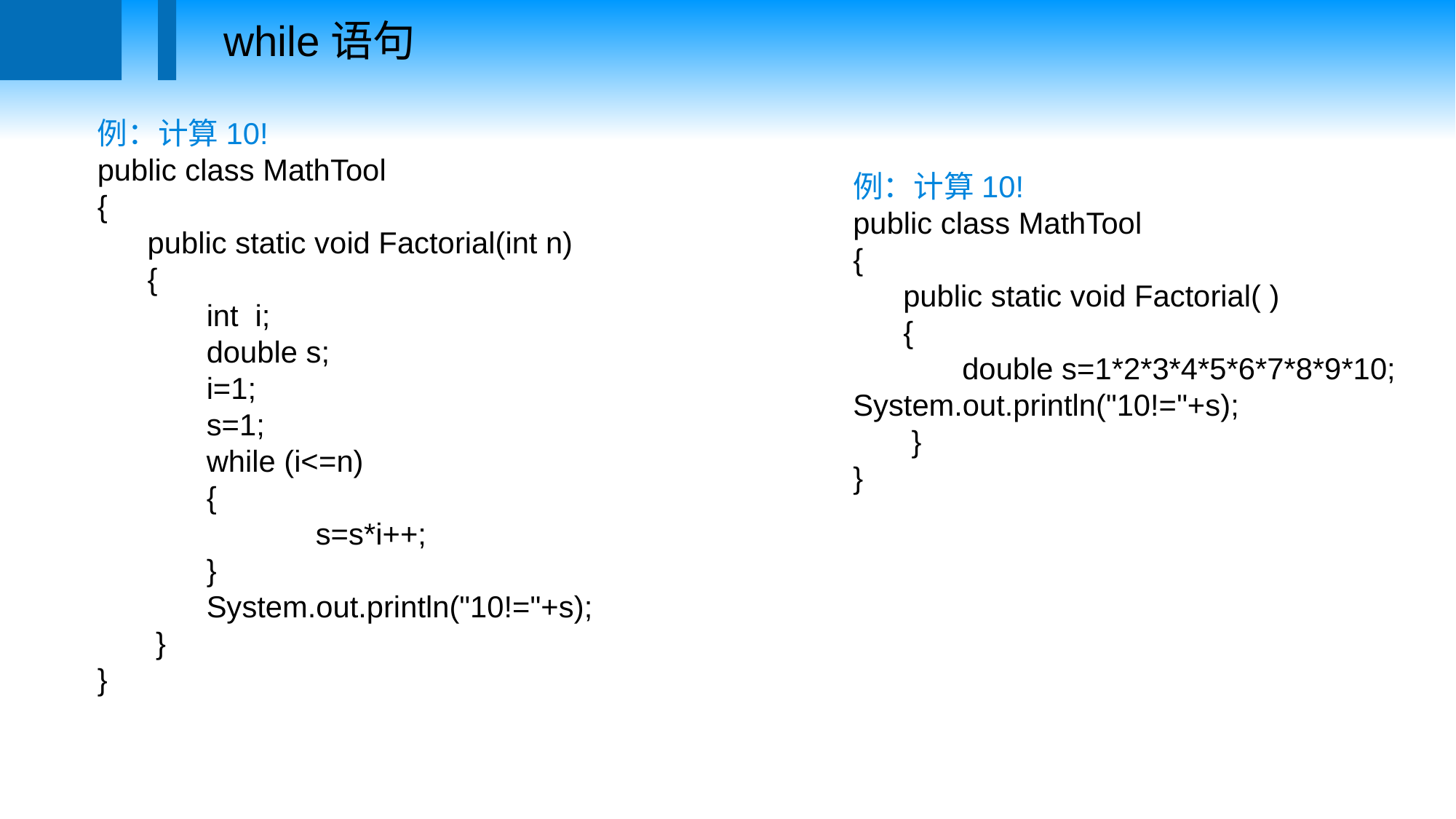

while语句
例：计算10!
public class MathTool
{
      public static void Factorial(int n)
      {
	int  i;
        	double s;
        	i=1;
        	s=1;
        	while (i<=n)
        	{
               	s=s*i++;
        	}
        	System.out.println("10!="+s);
       }
}
例：计算10!
public class MathTool
{
      public static void Factorial( )
      {
	double s=1*2*3*4*5*6*7*8*9*10;        	System.out.println("10!="+s);
       }
}